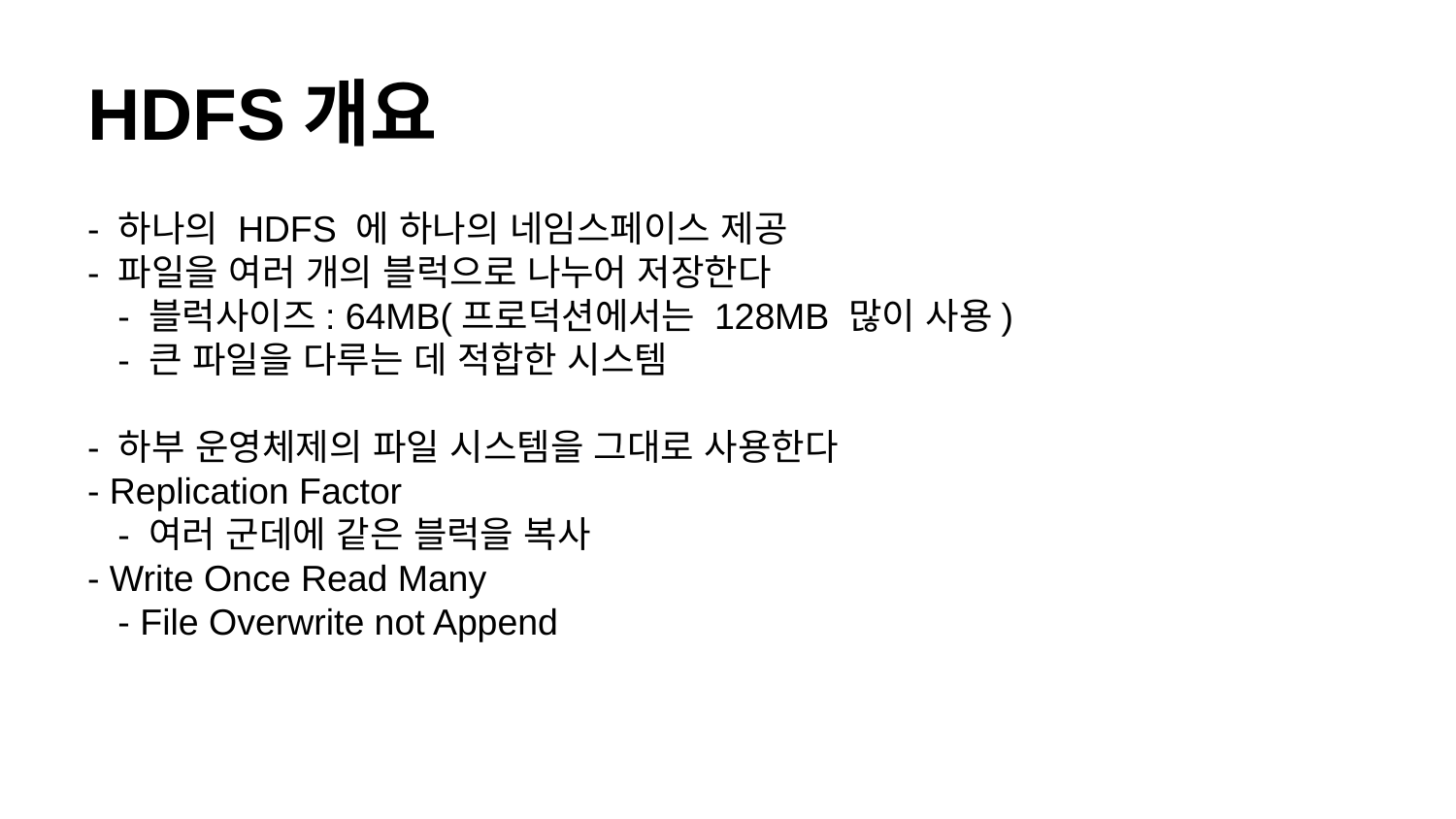

# HDFS개요
- 하나의 HDFS 에 하나의 네임스페이스 제공
- 파일을 여러 개의 블럭으로 나누어 저장한다
   - 블럭사이즈: 64MB(프로덕션에서는 128MB 많이 사용)
   - 큰 파일을 다루는 데 적합한 시스템

- 하부 운영체제의 파일 시스템을 그대로 사용한다
- Replication Factor
   - 여러 군데에 같은 블럭을 복사
- Write Once Read Many
   - File Overwrite not Append